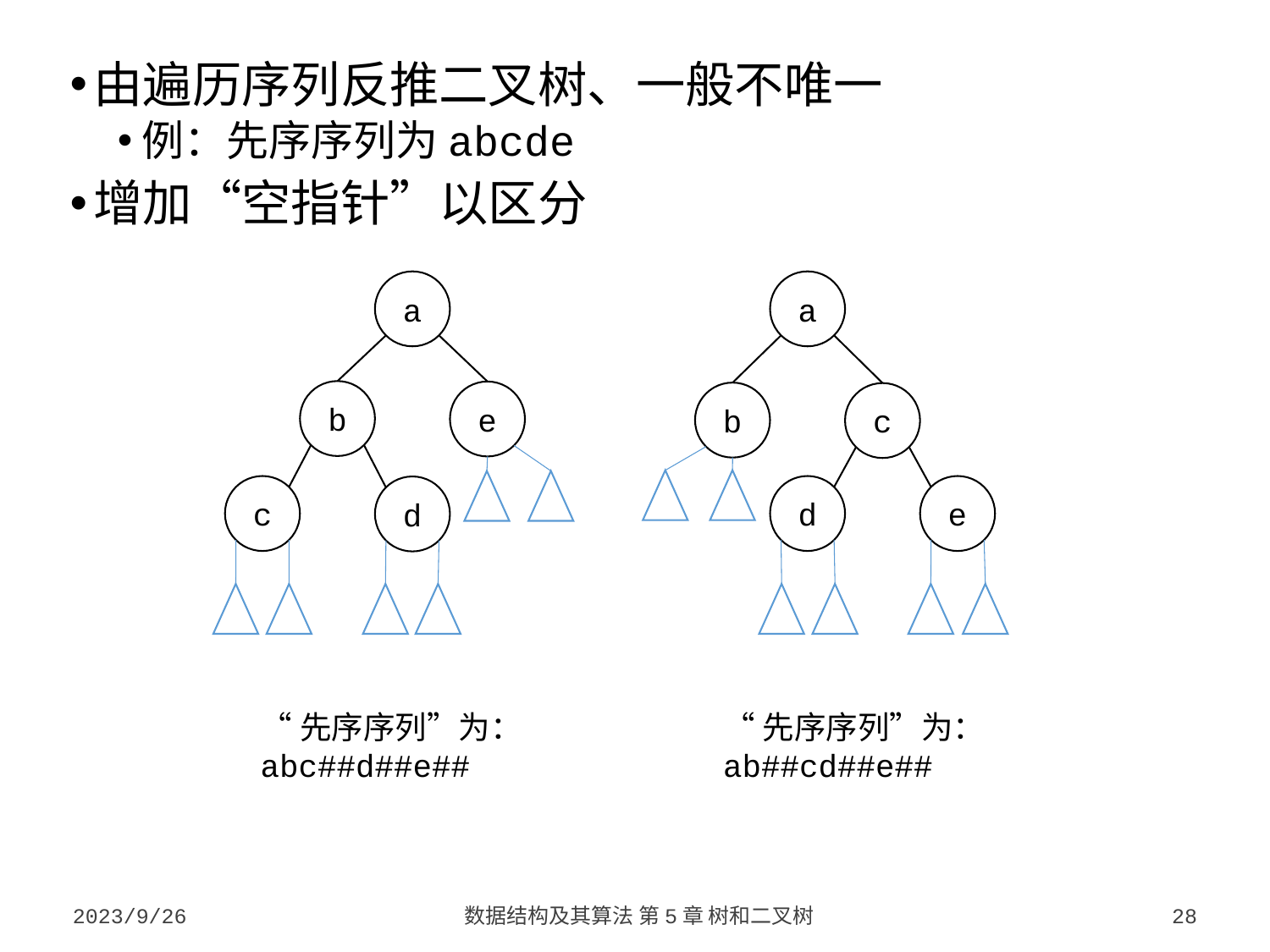

由遍历序列反推二叉树、一般不唯一
例：先序序列为abcde
增加“空指针”以区分
a
b
e
c
d
a
b
c
d
e

“先序序列”为：
ab##cd##e##
“先序序列”为：
abc##d##e##
2023/9/26
数据结构及其算法 第5章 树和二叉树
28